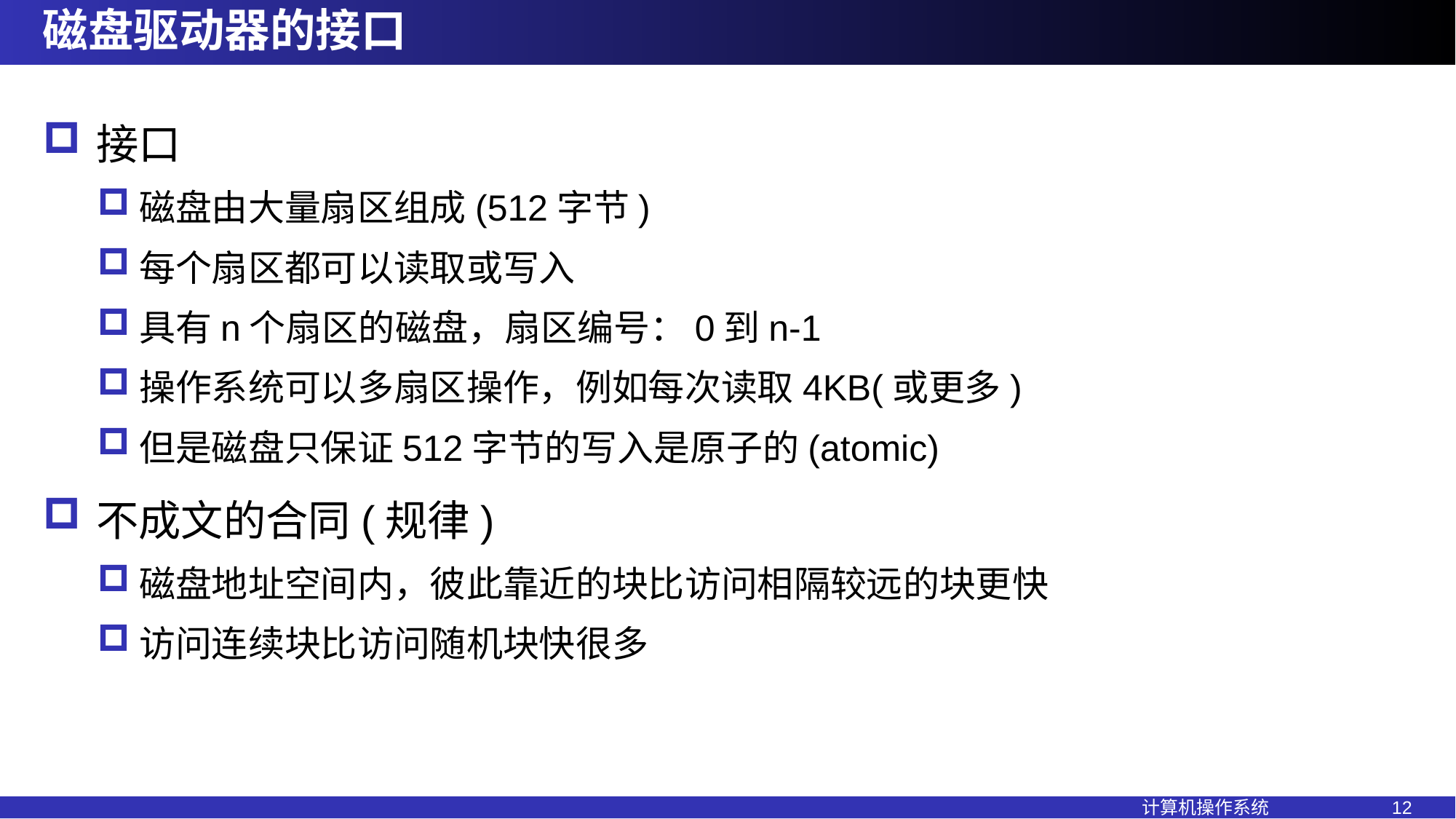

# 磁盘驱动器的接口
接口
磁盘由大量扇区组成(512字节)
每个扇区都可以读取或写入
具有n个扇区的磁盘，扇区编号：0到n-1
操作系统可以多扇区操作，例如每次读取4KB(或更多)
但是磁盘只保证512字节的写入是原子的(atomic)
不成文的合同(规律)
磁盘地址空间内，彼此靠近的块比访问相隔较远的块更快
访问连续块比访问随机块快很多

计算机操作系统                     12